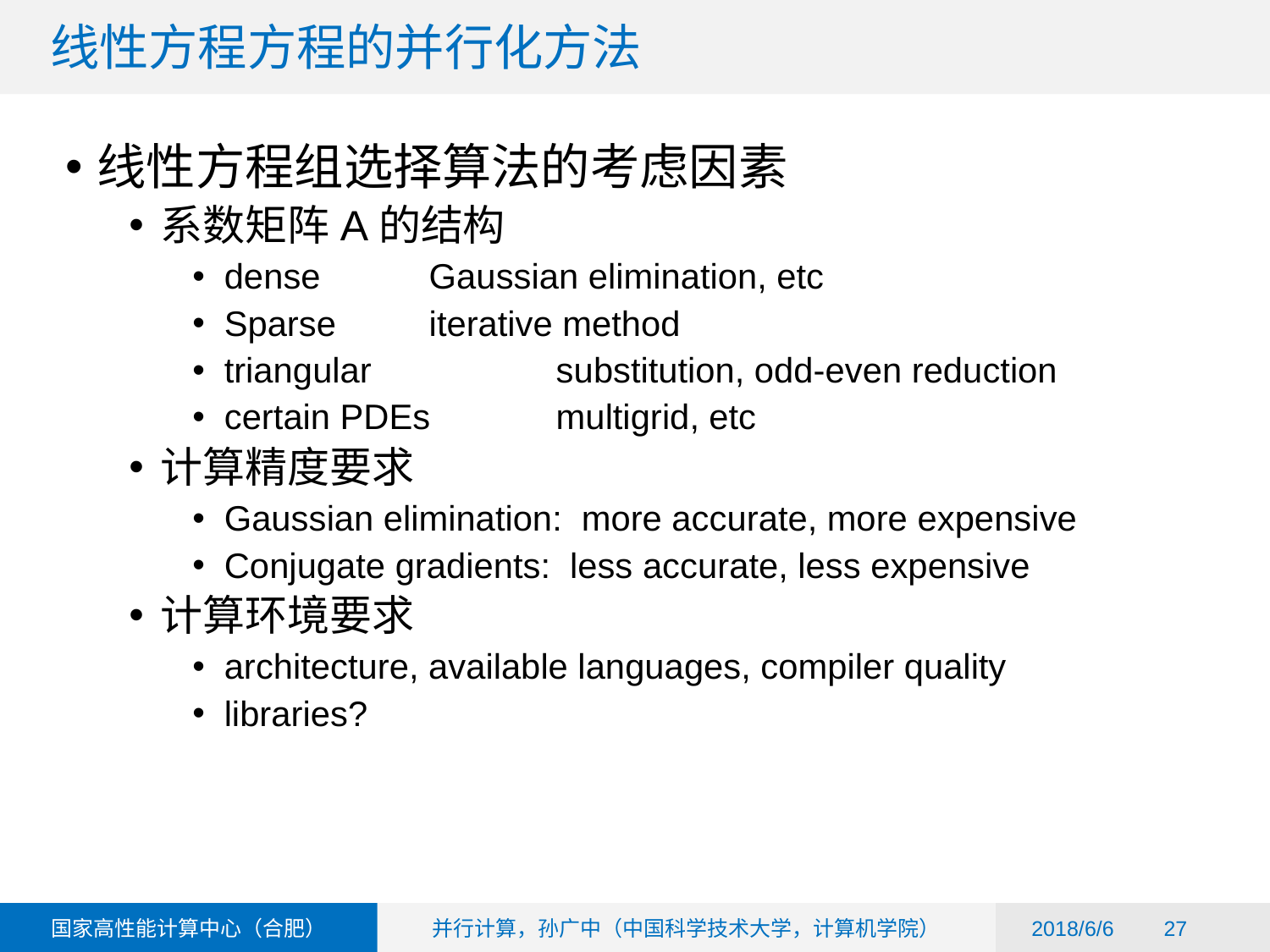

# 线性方程方程的并行化方法
线性方程组选择算法的考虑因素
系数矩阵A的结构
dense	        Gaussian elimination, etc
Sparse	        iterative method
triangular	        substitution, odd-even reduction
certain PDEs	        multigrid, etc
计算精度要求
Gaussian elimination:  more accurate, more expensive
Conjugate gradients:  less accurate, less expensive
计算环境要求
architecture, available languages, compiler quality
libraries?
2018/6/6
27